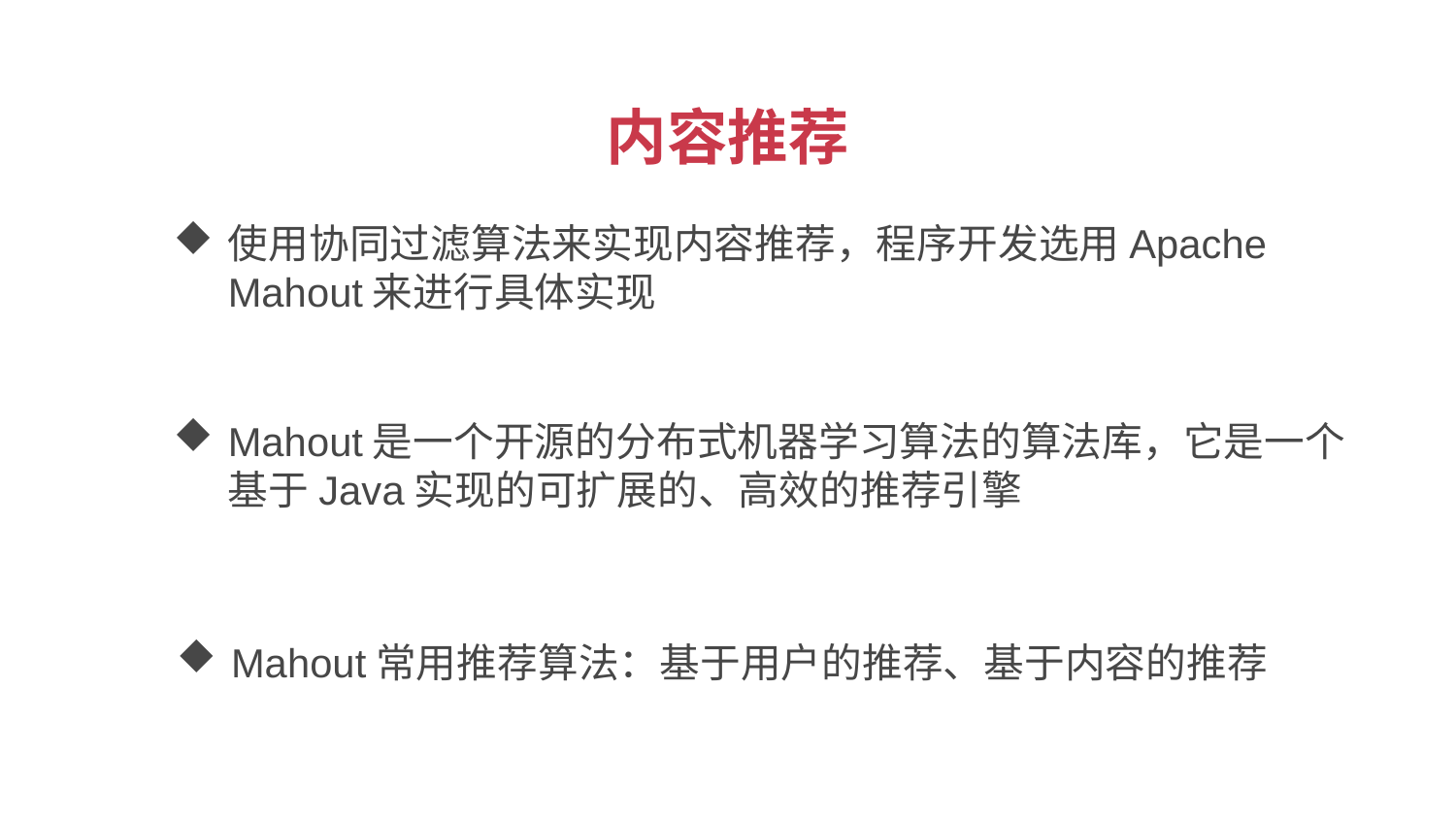

内容推荐
使用协同过滤算法来实现内容推荐，程序开发选用Apache Mahout来进行具体实现
Mahout是一个开源的分布式机器学习算法的算法库，它是一个基于Java实现的可扩展的、高效的推荐引擎
Mahout常用推荐算法：基于用户的推荐、基于内容的推荐